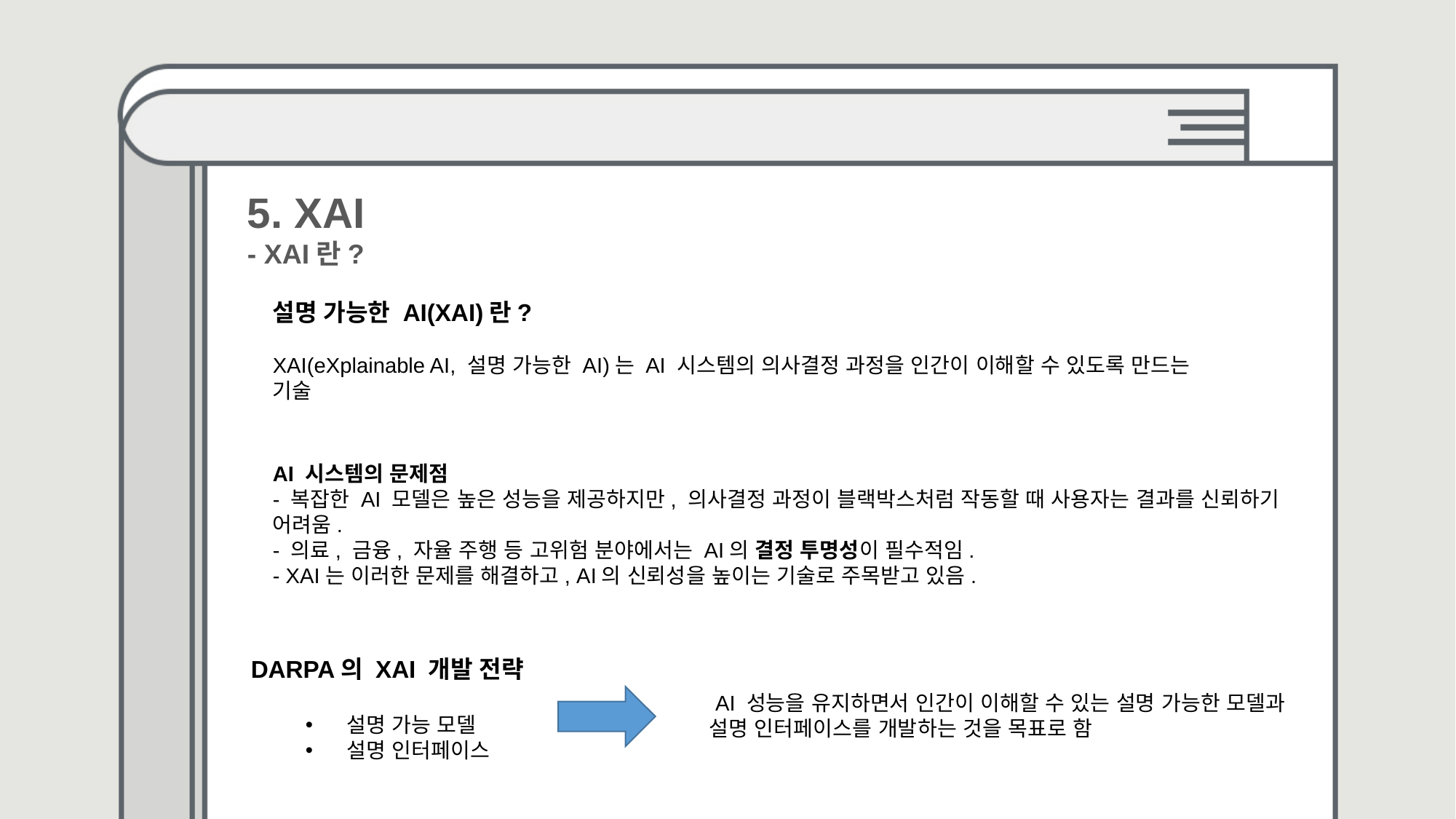

5. XAI
- XAI란?
설명 가능한 AI(XAI)란?

XAI(eXplainable AI, 설명 가능한 AI)는 AI 시스템의 의사결정 과정을 인간이 이해할 수 있도록 만드는 기술
AI 시스템의 문제점
- 복잡한 AI 모델은 높은 성능을 제공하지만, 의사결정 과정이 블랙박스처럼 작동할 때 사용자는 결과를 신뢰하기 어려움.
- 의료, 금융, 자율 주행 등 고위험 분야에서는 AI의 결정 투명성이 필수적임.
- XAI는 이러한 문제를 해결하고, AI의 신뢰성을 높이는 기술로 주목받고 있음.
DARPA의 XAI 개발 전략

설명 가능 모델
설명 인터페이스
 AI 성능을 유지하면서 인간이 이해할 수 있는 설명 가능한 모델과 설명 인터페이스를 개발하는 것을 목표로 함